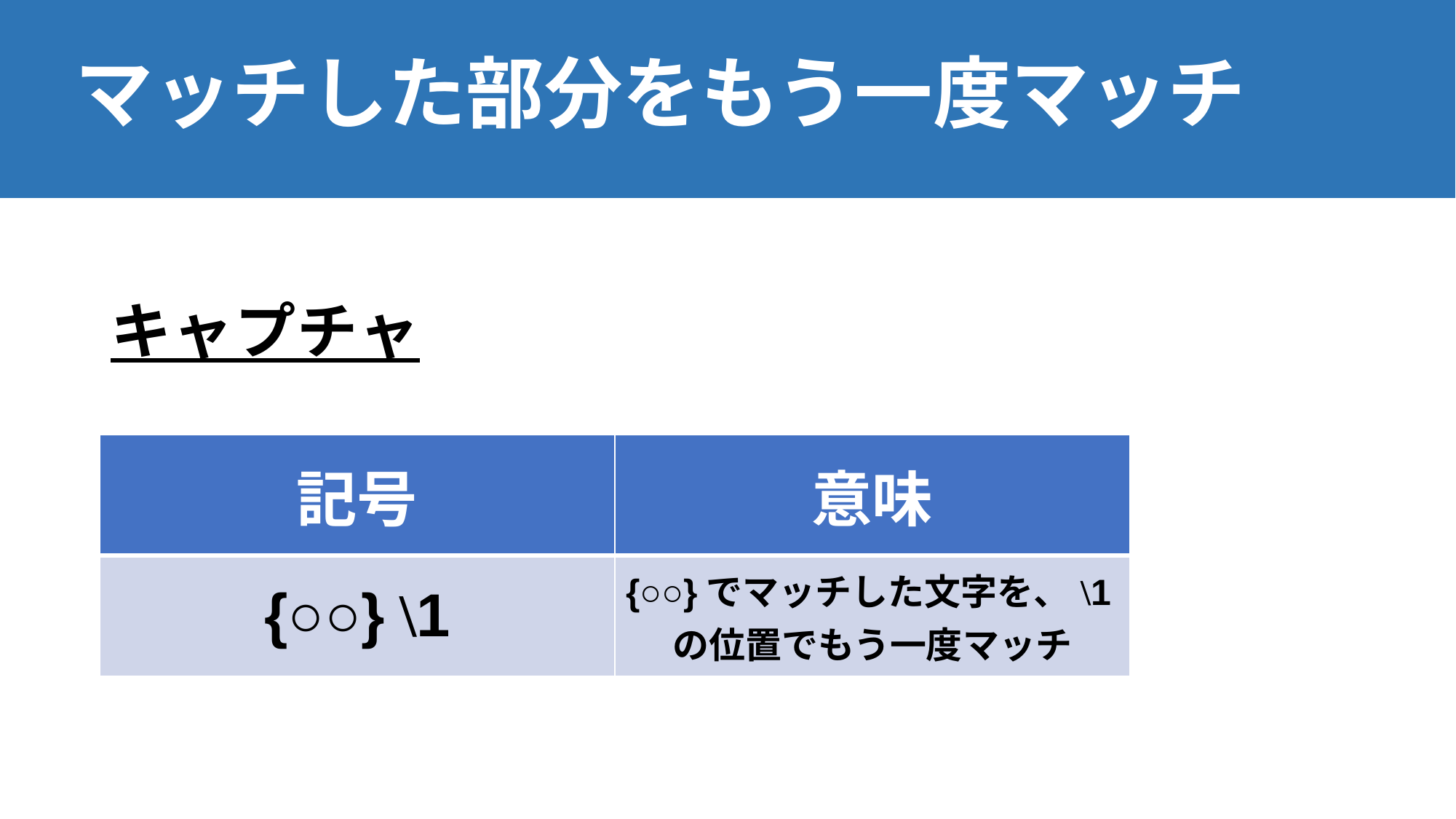

# マッチした部分をもう一度マッチ
キャプチャ
| 記号 | 意味 |
| --- | --- |
| {○○} \1 | {○○}でマッチした文字を、\1の位置でもう一度マッチ |